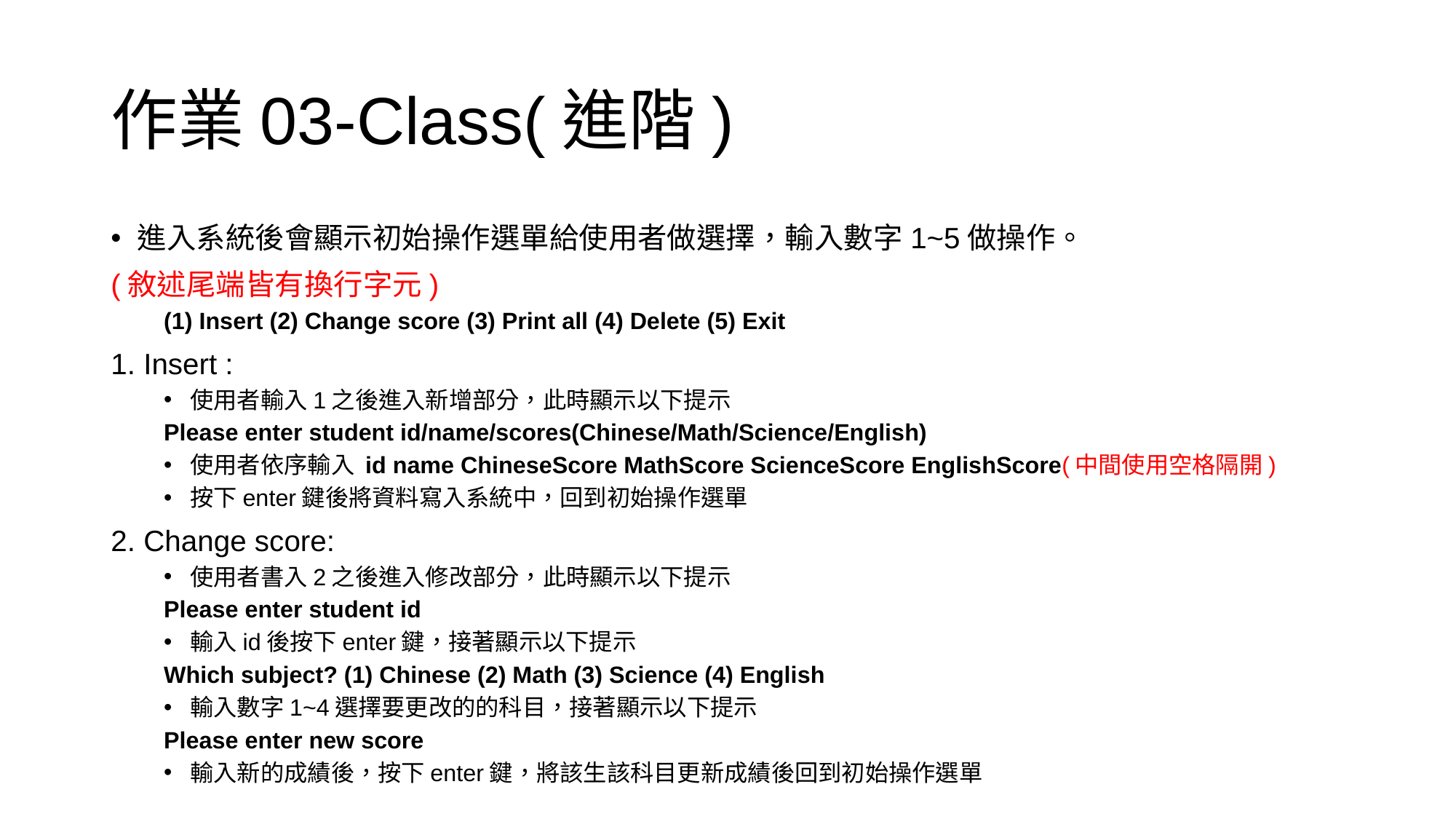

# 作業03-Class(進階)
進入系統後會顯示初始操作選單給使用者做選擇，輸入數字1~5做操作。
(敘述尾端皆有換行字元)
(1) Insert (2) Change score (3) Print all (4) Delete (5) Exit
1. Insert :
使用者輸入1之後進入新增部分，此時顯示以下提示
Please enter student id/name/scores(Chinese/Math/Science/English)
使用者依序輸入 id name ChineseScore MathScore ScienceScore EnglishScore(中間使用空格隔開)
按下enter鍵後將資料寫入系統中，回到初始操作選單
2. Change score:
使用者書入2之後進入修改部分，此時顯示以下提示
Please enter student id
輸入id後按下enter鍵，接著顯示以下提示
Which subject? (1) Chinese (2) Math (3) Science (4) English
輸入數字1~4選擇要更改的的科目，接著顯示以下提示
Please enter new score
輸入新的成績後，按下enter鍵，將該生該科目更新成績後回到初始操作選單